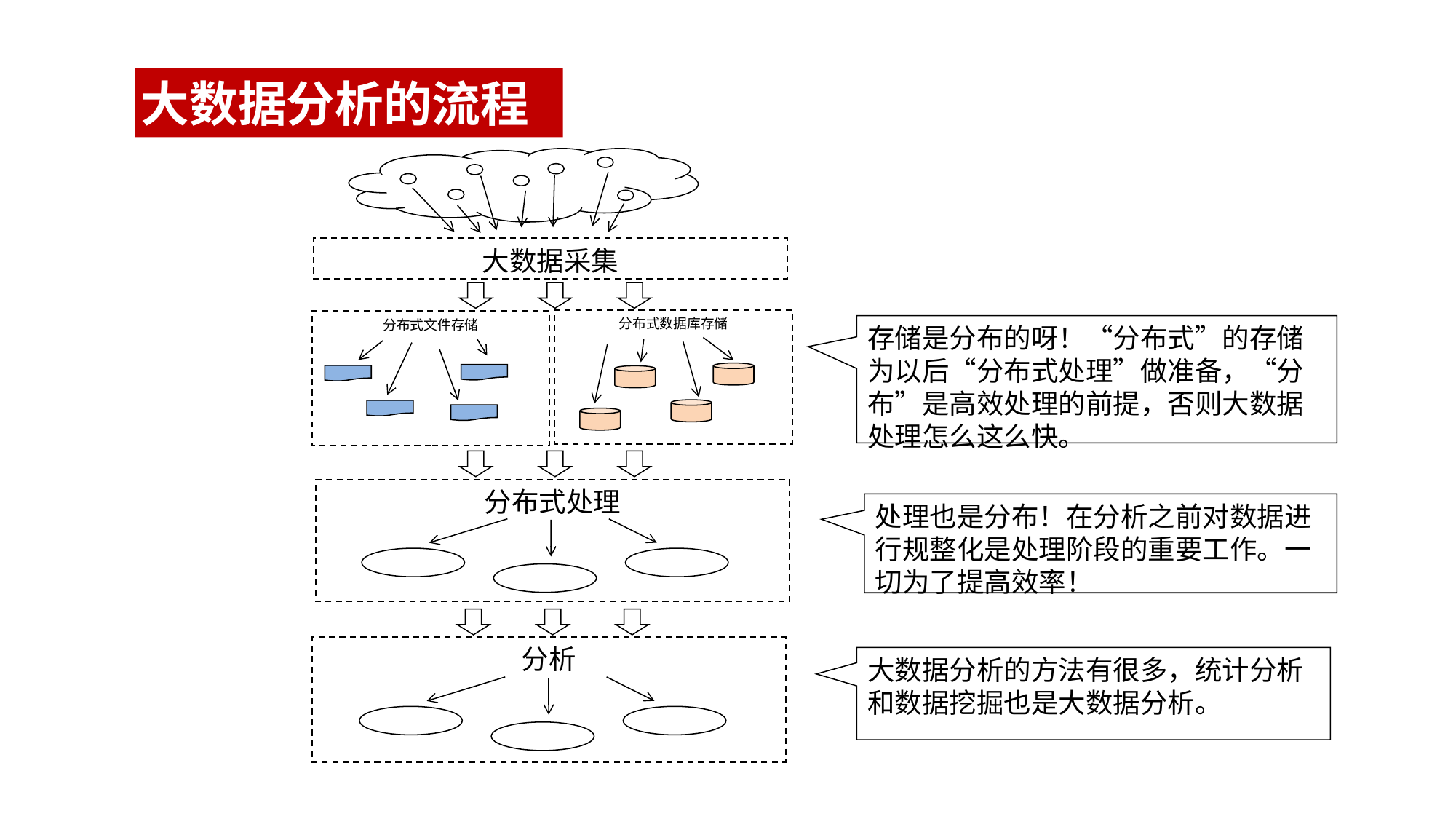

大数据分析的流程

大数据采集

分布式数据库存储
分布式文件存储
存储是分布的呀！“分布式”的存储为以后“分布式处理”做准备，“分布”是高效处理的前提，否则大数据处理怎么这么快。

分布式处理
处理也是分布！在分析之前对数据进行规整化是处理阶段的重要工作。一切为了提高效率！

分析
大数据分析的方法有很多，统计分析和数据挖掘也是大数据分析。